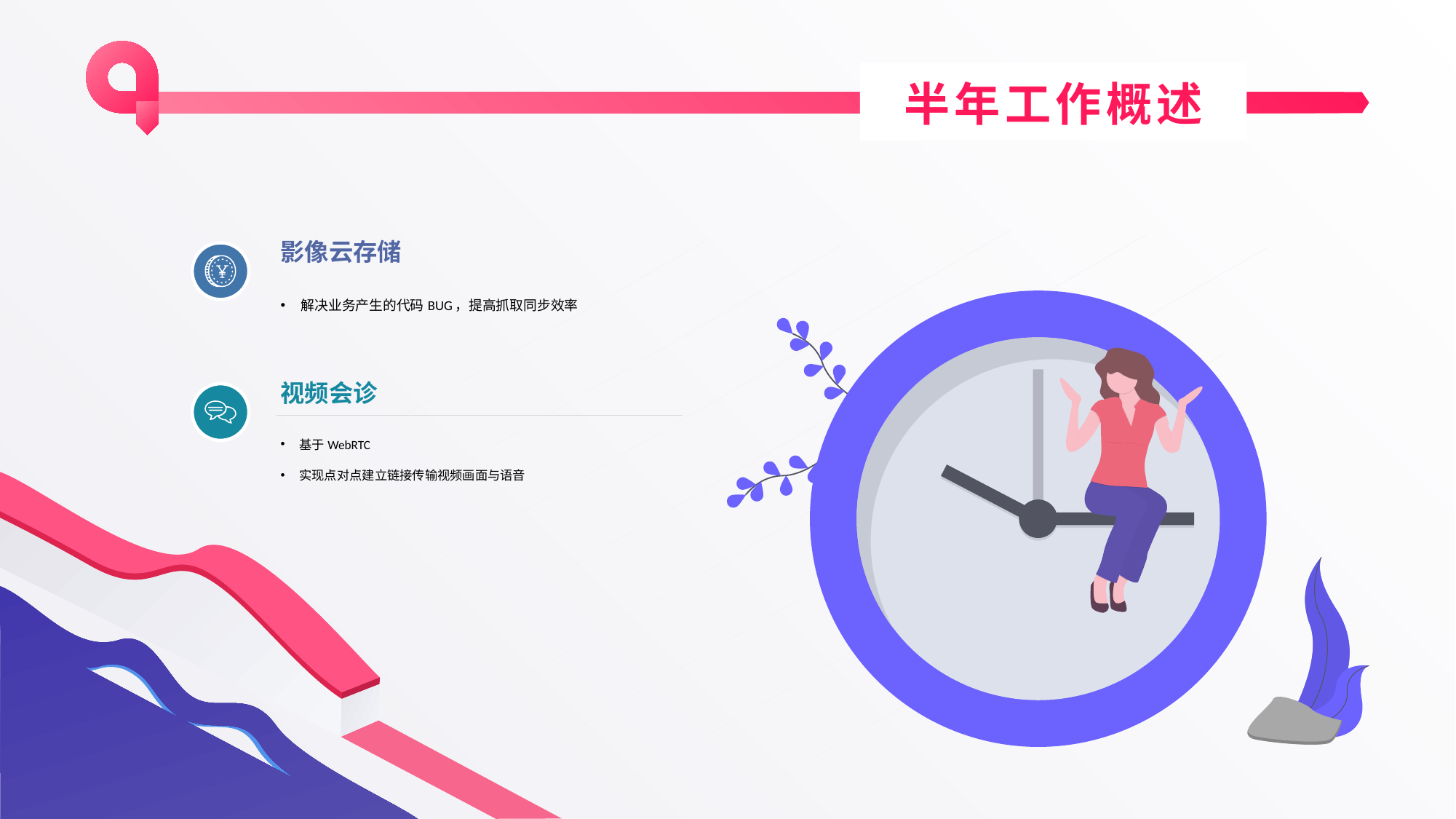

半年工作概述
影像云存储
解决业务产生的代码BUG，提高抓取同步效率

视频会诊
基于WebRTC
实现点对点建立链接传输视频画面与语音